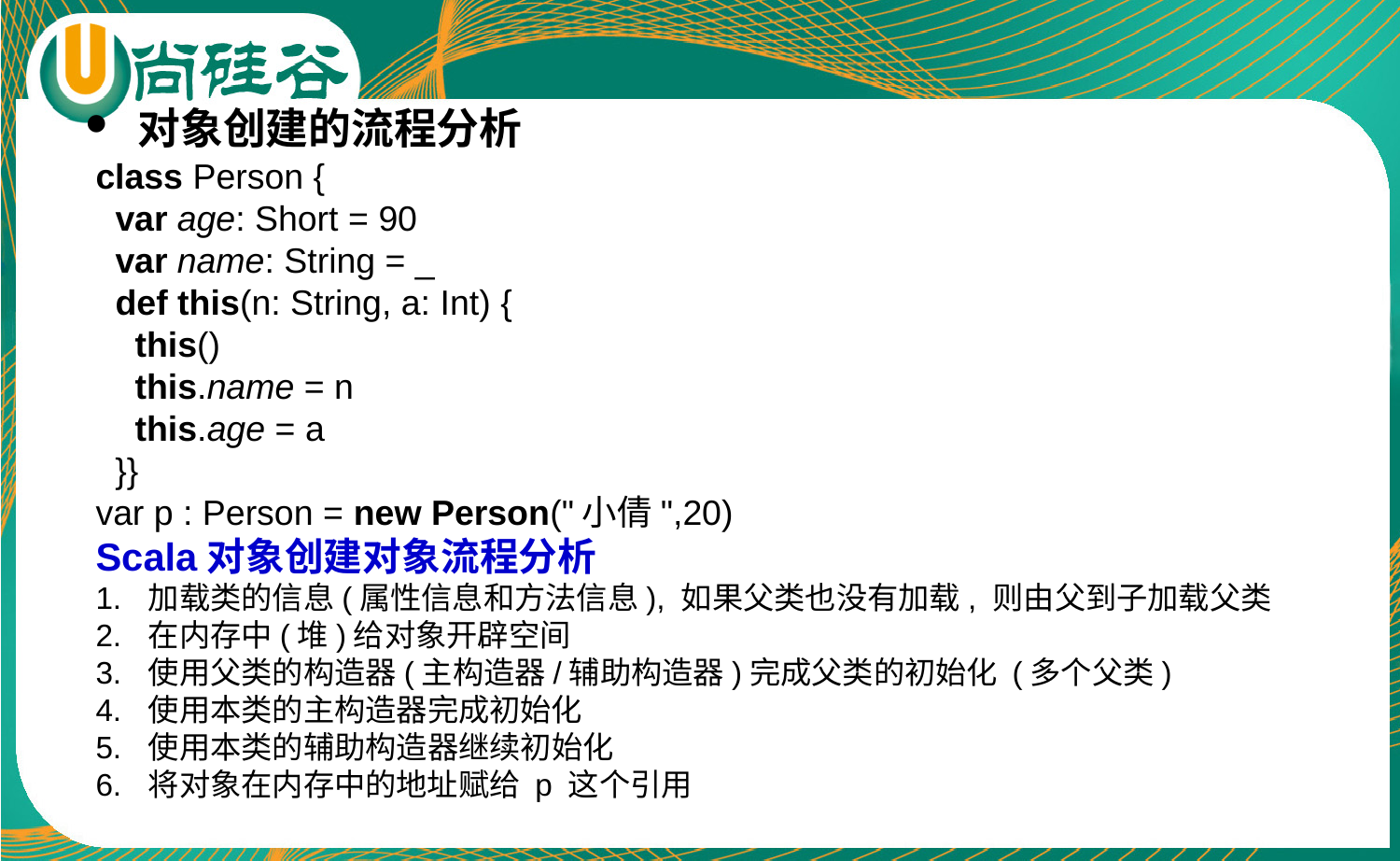

对象创建的流程分析
class Person {
  var age: Short = 90
  var name: String = _
  def this(n: String, a: Int) {
    this()
    this.name = n
    this.age = a
  }}
var p : Person = new Person("小倩",20)
Scala对象创建对象流程分析
加载类的信息(属性信息和方法信息), 如果父类也没有加载, 则由父到子加载父类
在内存中(堆)给对象开辟空间
使用父类的构造器(主构造器/辅助构造器)完成父类的初始化 (多个父类)
使用本类的主构造器完成初始化
使用本类的辅助构造器继续初始化
将对象在内存中的地址赋给 p 这个引用